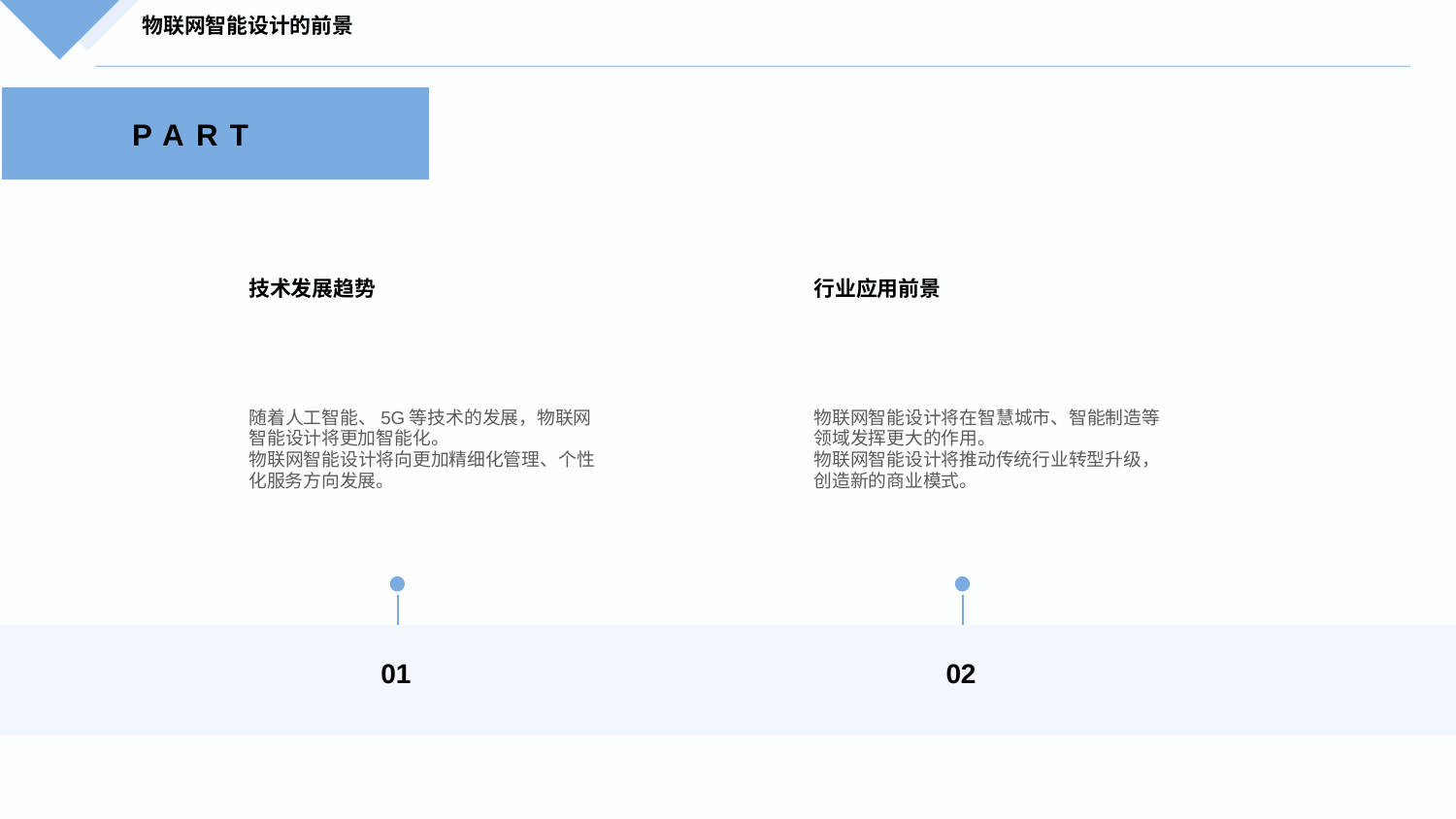

物联网智能设计的前景

PART
技术发展趋势

行业应用前景

随着人工智能、5G等技术的发展，物联网智能设计将更加智能化。
物联网智能设计将向更加精细化管理、个性化服务方向发展。

物联网智能设计将在智慧城市、智能制造等领域发挥更大的作用。
物联网智能设计将推动传统行业转型升级，创造新的商业模式。

01
02